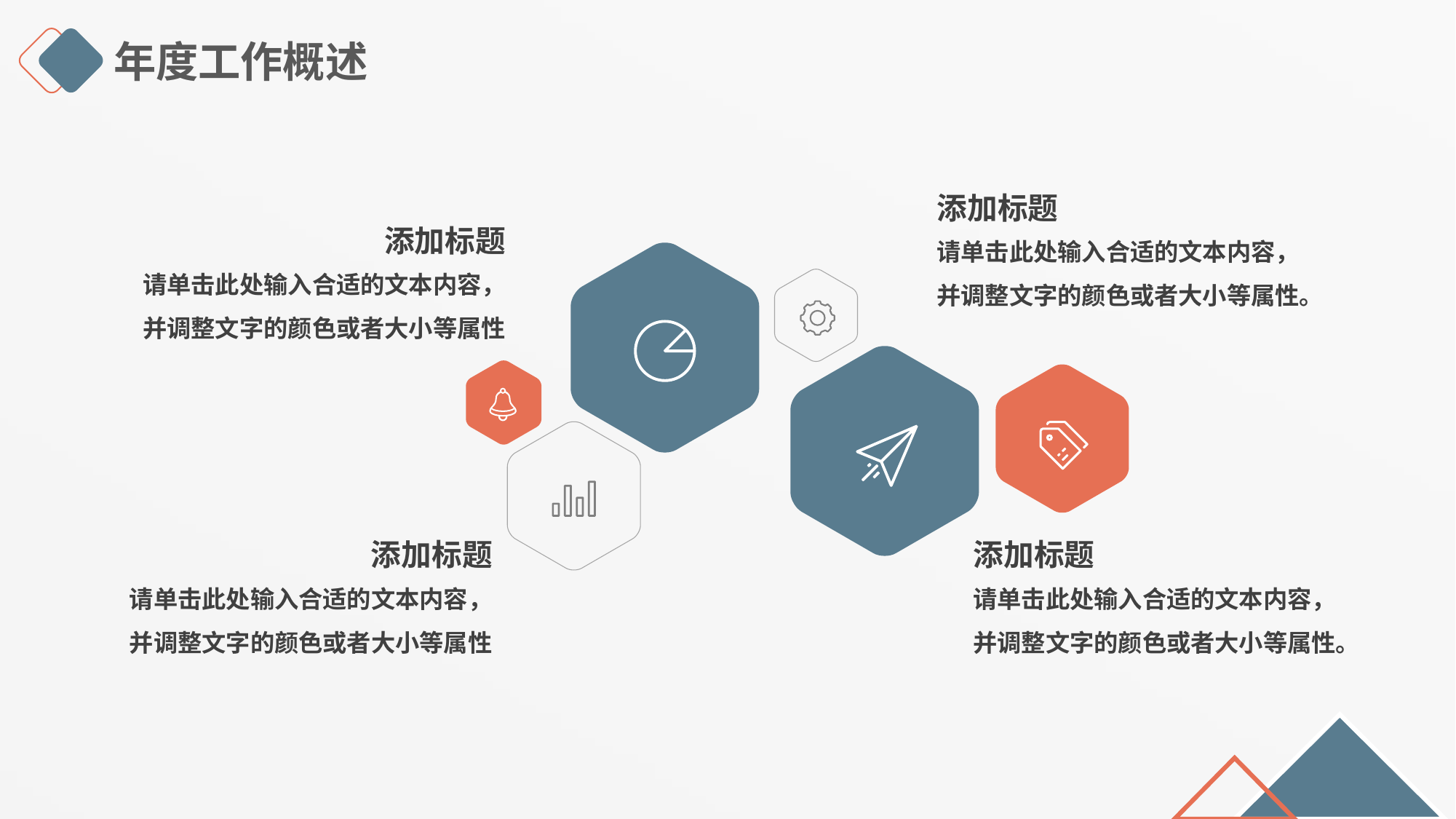

年度工作概述

添加标题
请单击此处输入合适的文本内容，并调整文字的颜色或者大小等属性。
添加标题
请单击此处输入合适的文本内容，并调整文字的颜色或者大小等属性

添加标题
请单击此处输入合适的文本内容，并调整文字的颜色或者大小等属性
添加标题
请单击此处输入合适的文本内容，并调整文字的颜色或者大小等属性。